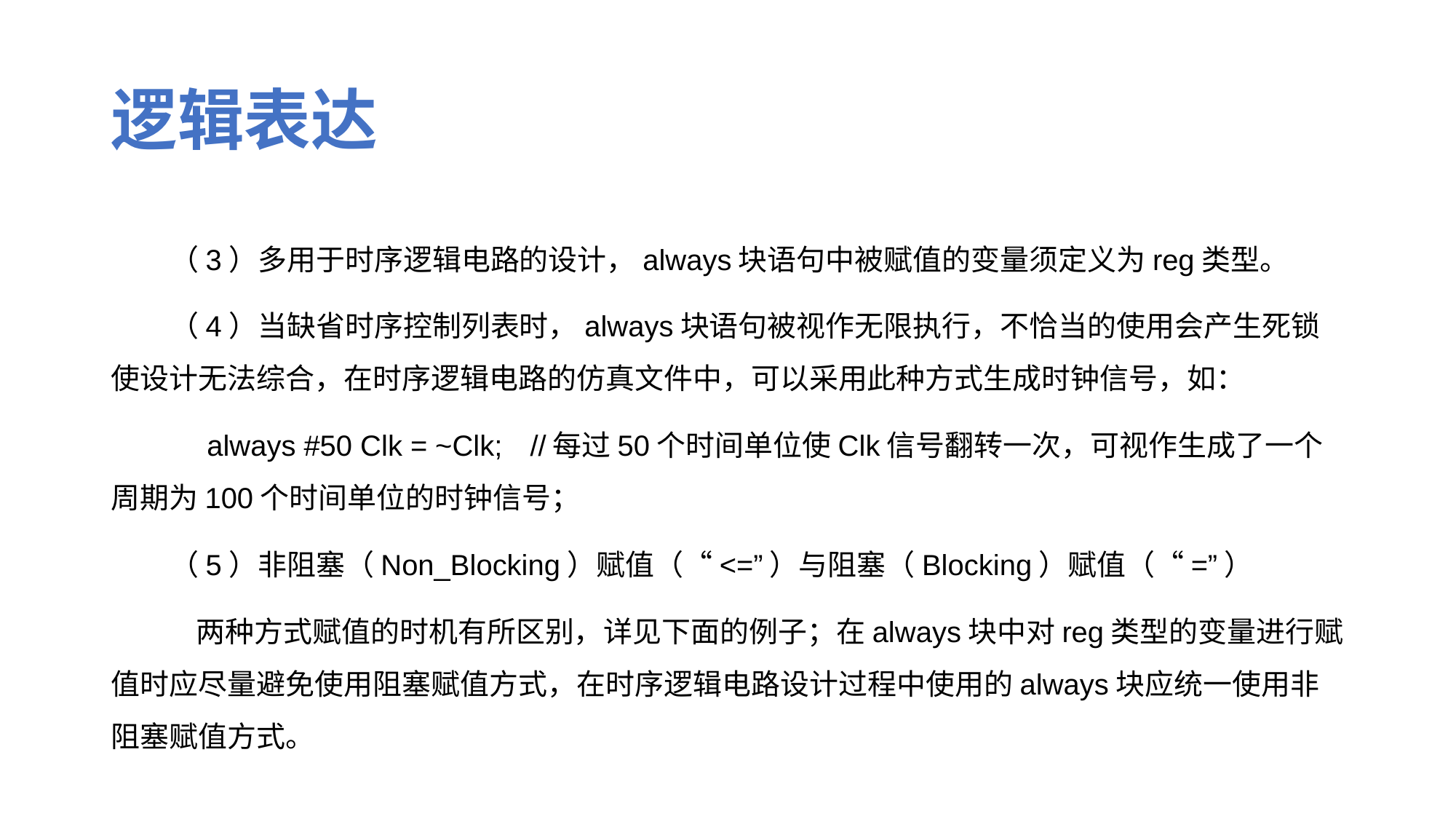

# 逻辑表达
        （3）多用于时序逻辑电路的设计，always块语句中被赋值的变量须定义为reg类型。
        （4）当缺省时序控制列表时，always块语句被视作无限执行，不恰当的使用会产生死锁使设计无法综合，在时序逻辑电路的仿真文件中，可以采用此种方式生成时钟信号，如：
            always #50 Clk = ~Clk;	//每过50个时间单位使Clk信号翻转一次，可视作生成了一个周期为100个时间单位的时钟信号；
        （5）非阻塞（Non_Blocking）赋值（“<=”）与阻塞（Blocking）赋值（“=”）
            两种方式赋值的时机有所区别，详见下面的例子；在always块中对reg类型的变量进行赋值时应尽量避免使用阻塞赋值方式，在时序逻辑电路设计过程中使用的always块应统一使用非阻塞赋值方式。